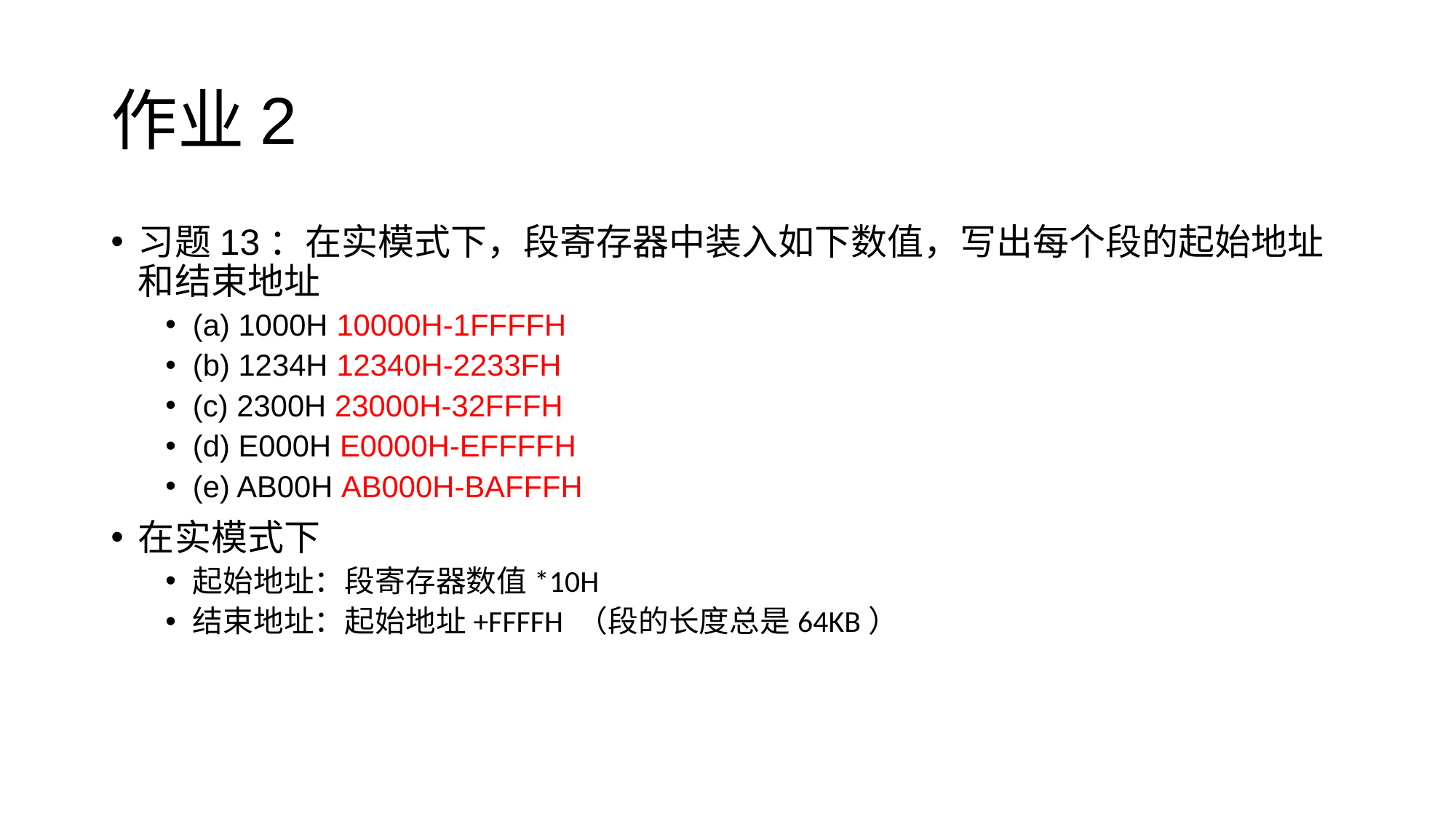

# 作业2
习题13：在实模式下，段寄存器中装入如下数值，写出每个段的起始地址和结束地址
(a) 1000H 10000H-1FFFFH
(b) 1234H 12340H-2233FH
(c) 2300H 23000H-32FFFH
(d) E000H E0000H-EFFFFH
(e) AB00H AB000H-BAFFFH
在实模式下
起始地址：段寄存器数值*10H
结束地址：起始地址+FFFFH （段的长度总是64KB）